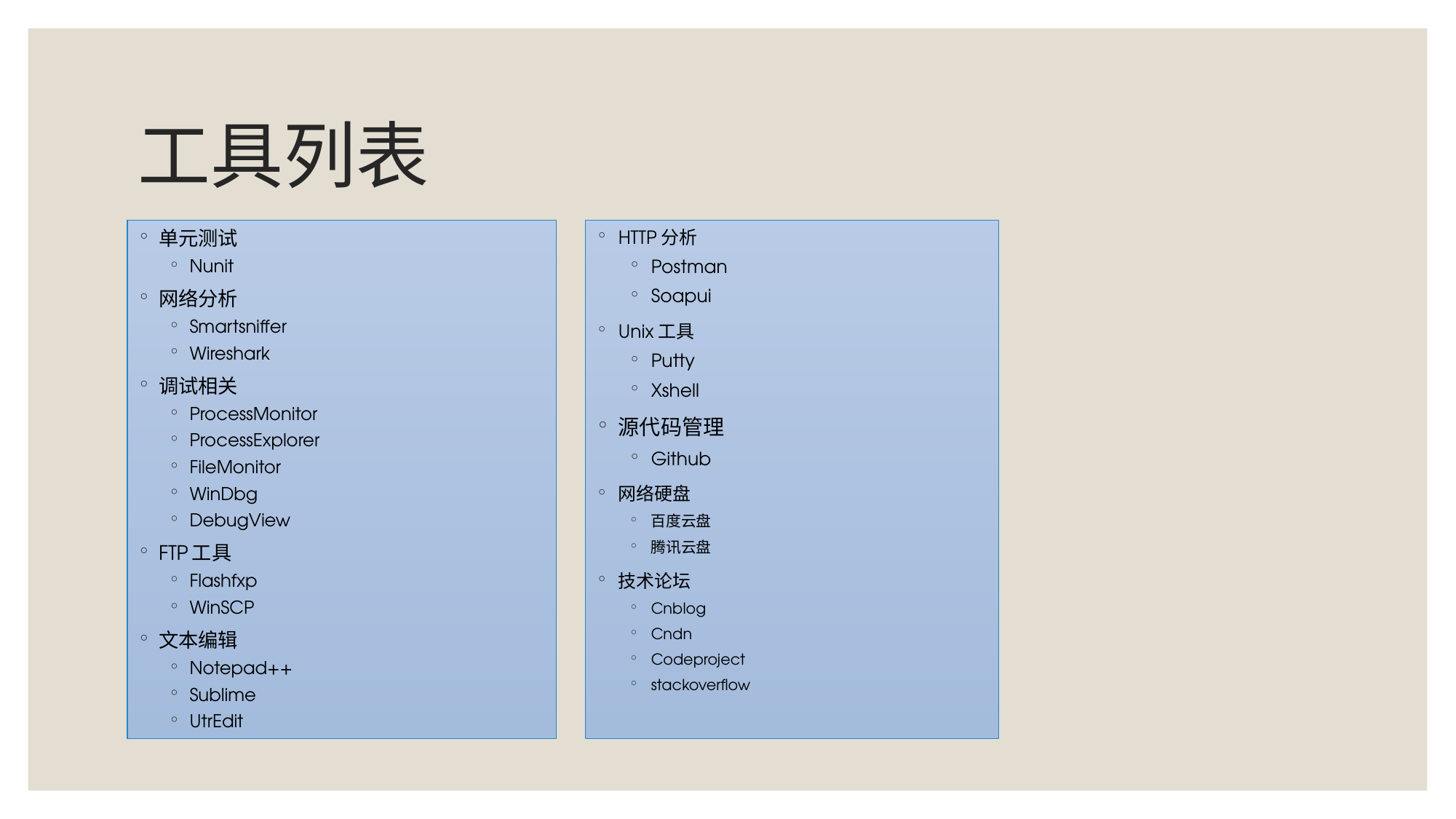

# 工具列表
单元测试
Nunit
网络分析
Smartsniffer
Wireshark
调试相关
ProcessMonitor
ProcessExplorer
FileMonitor
WinDbg
DebugView
FTP工具
Flashfxp
WinSCP
文本编辑
Notepad++
Sublime
UtrEdit

HTTP分析
Postman
Soapui
Unix工具
Putty
Xshell
源代码管理
Github
网络硬盘
百度云盘
腾讯云盘
技术论坛
Cnblog
Cndn
Codeproject
stackoverflow